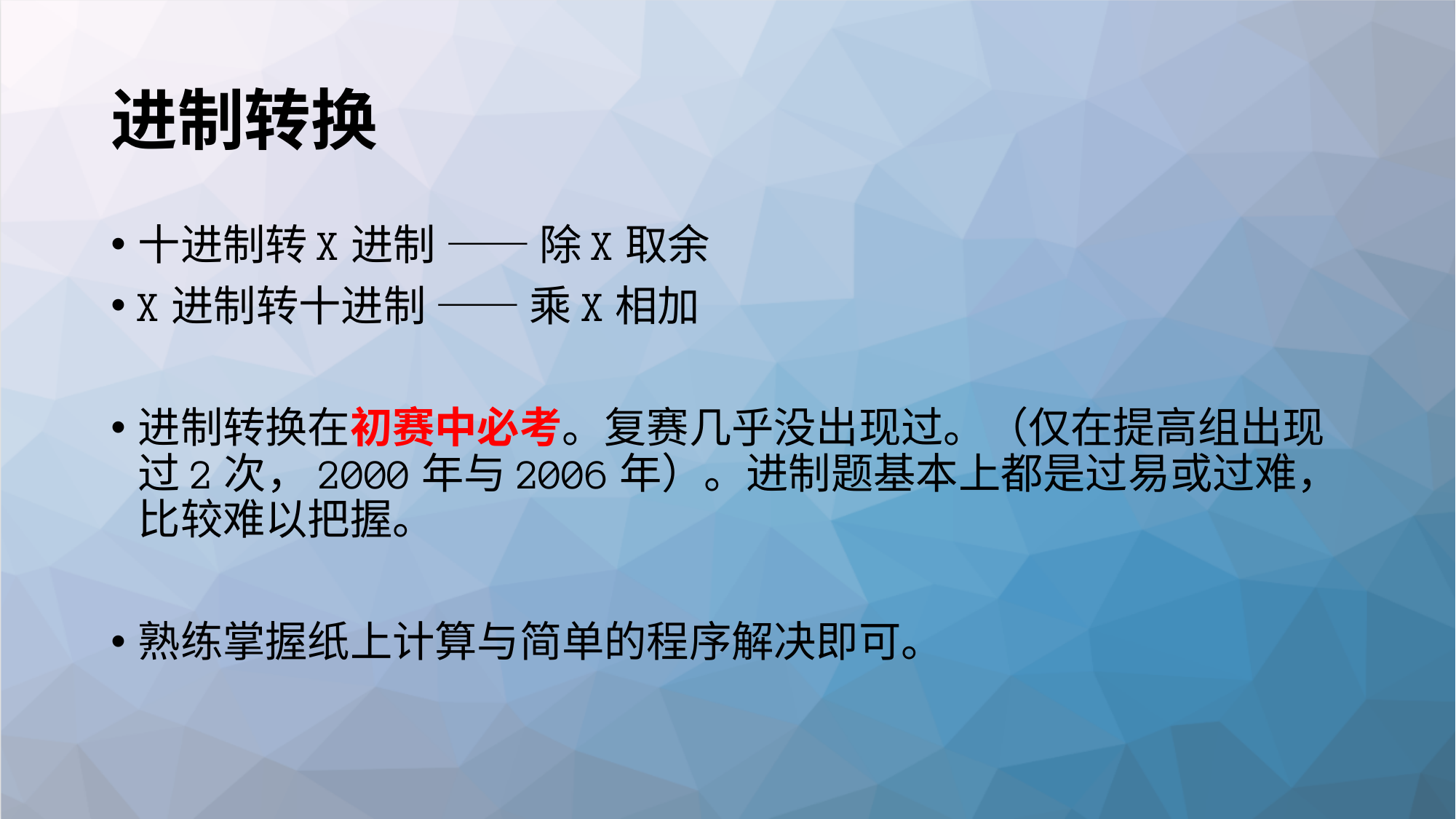

# 进制转换
十进制转X进制 —— 除X取余
X进制转十进制 —— 乘X相加

进制转换在初赛中必考。复赛几乎没出现过。（仅在提高组出现过2次，2000年与2006年）。进制题基本上都是过易或过难，比较难以把握。

熟练掌握纸上计算与简单的程序解决即可。